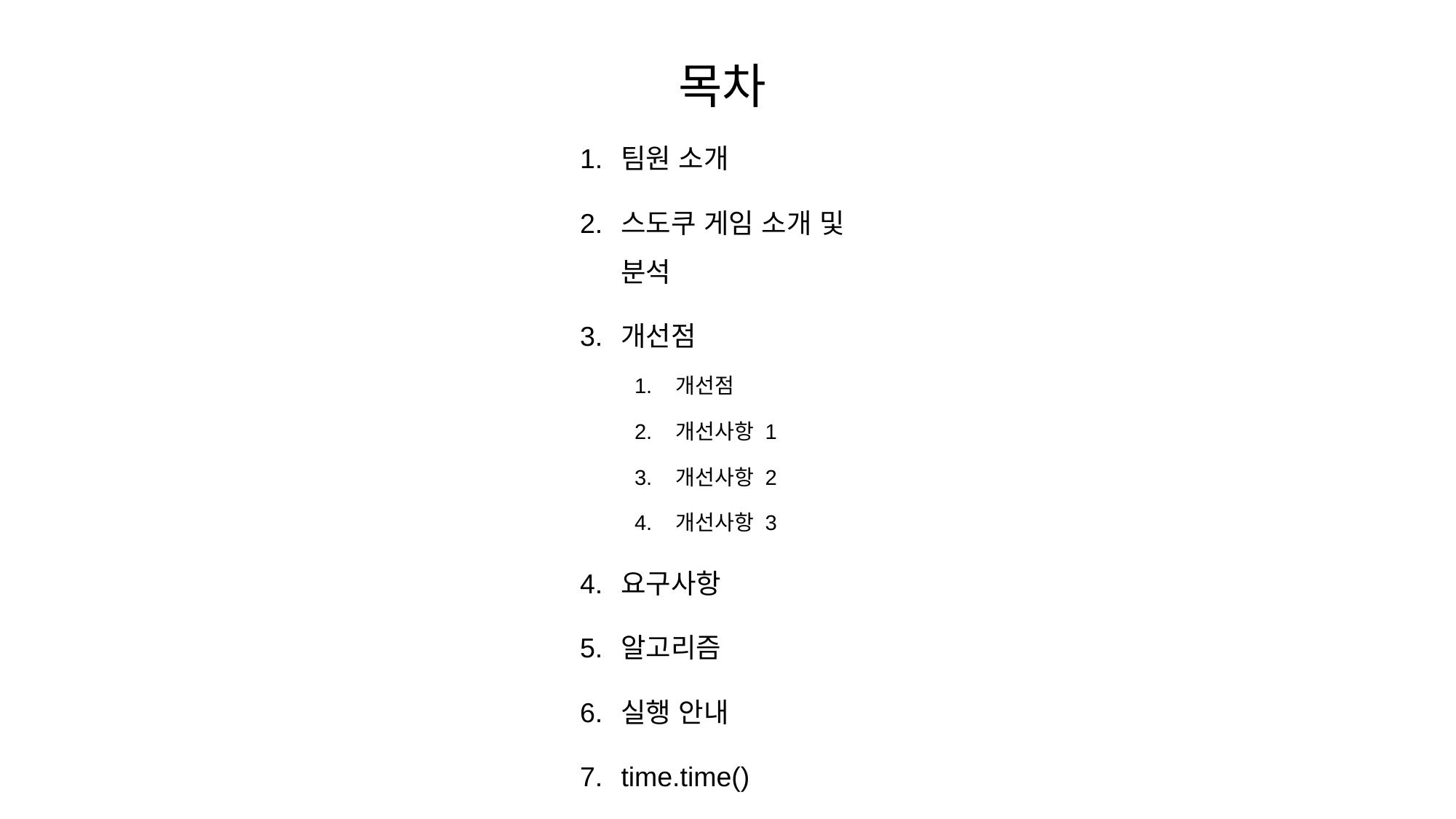

# 목차
팀원 소개
스도쿠 게임 소개 및 분석
개선점
개선점
개선사항 1
개선사항 2
개선사항 3
요구사항
알고리즘
실행 안내
time.time()
보완할 점